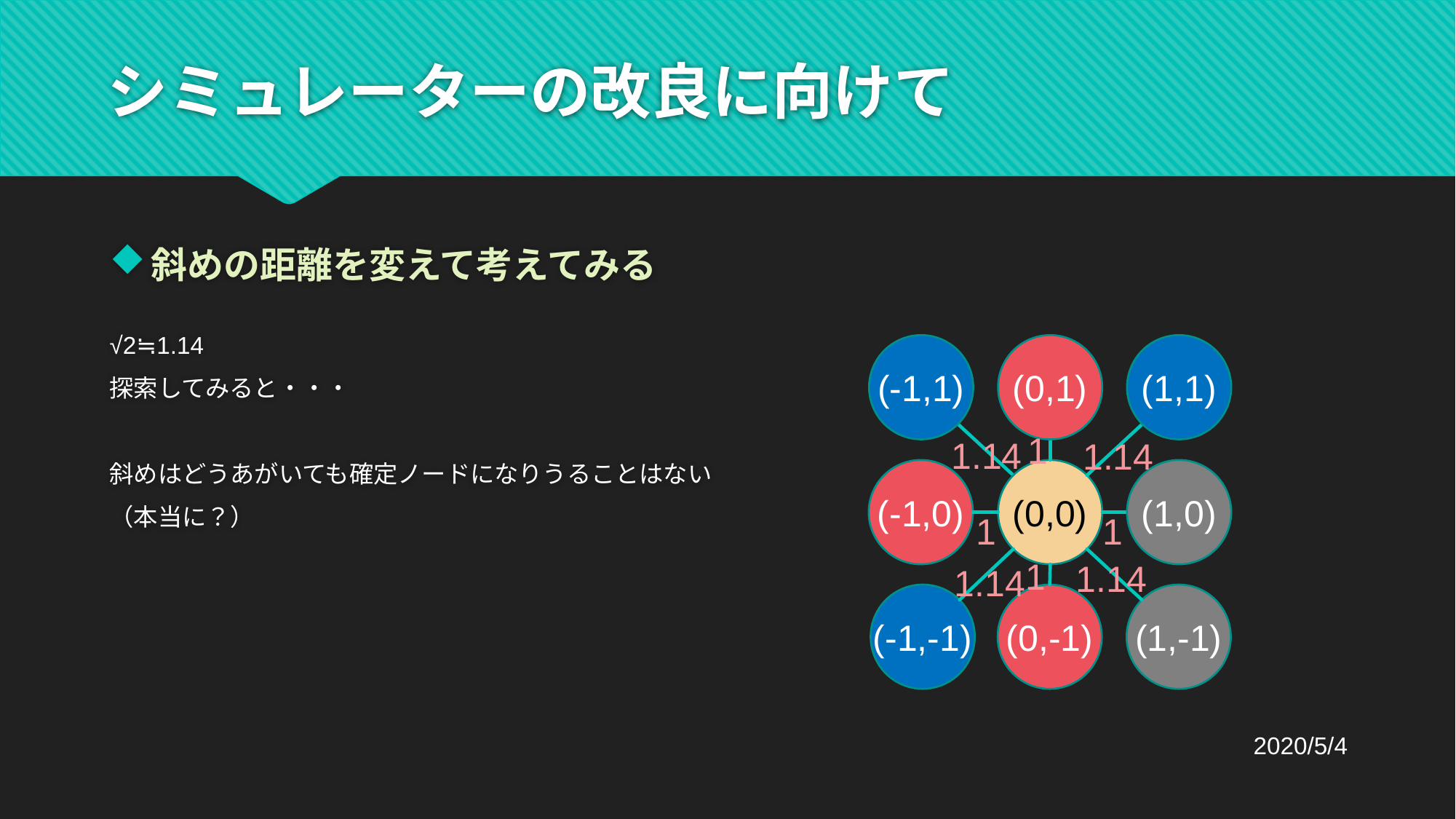

# シミュレーターの改良に向けて
斜めの距離を変えて考えてみる
√2≒1.14
探索してみると・・・

斜めはどうあがいても確定ノードになりうることはない
（本当に？）
(-1,1)
(0,1)
(1,1)
1
1.14
1.14
(-1,0)
(0,0)
(1,0)
1
1
1
1.14
1.14
(-1,-1)
(0,-1)
(1,-1)
2020/5/4